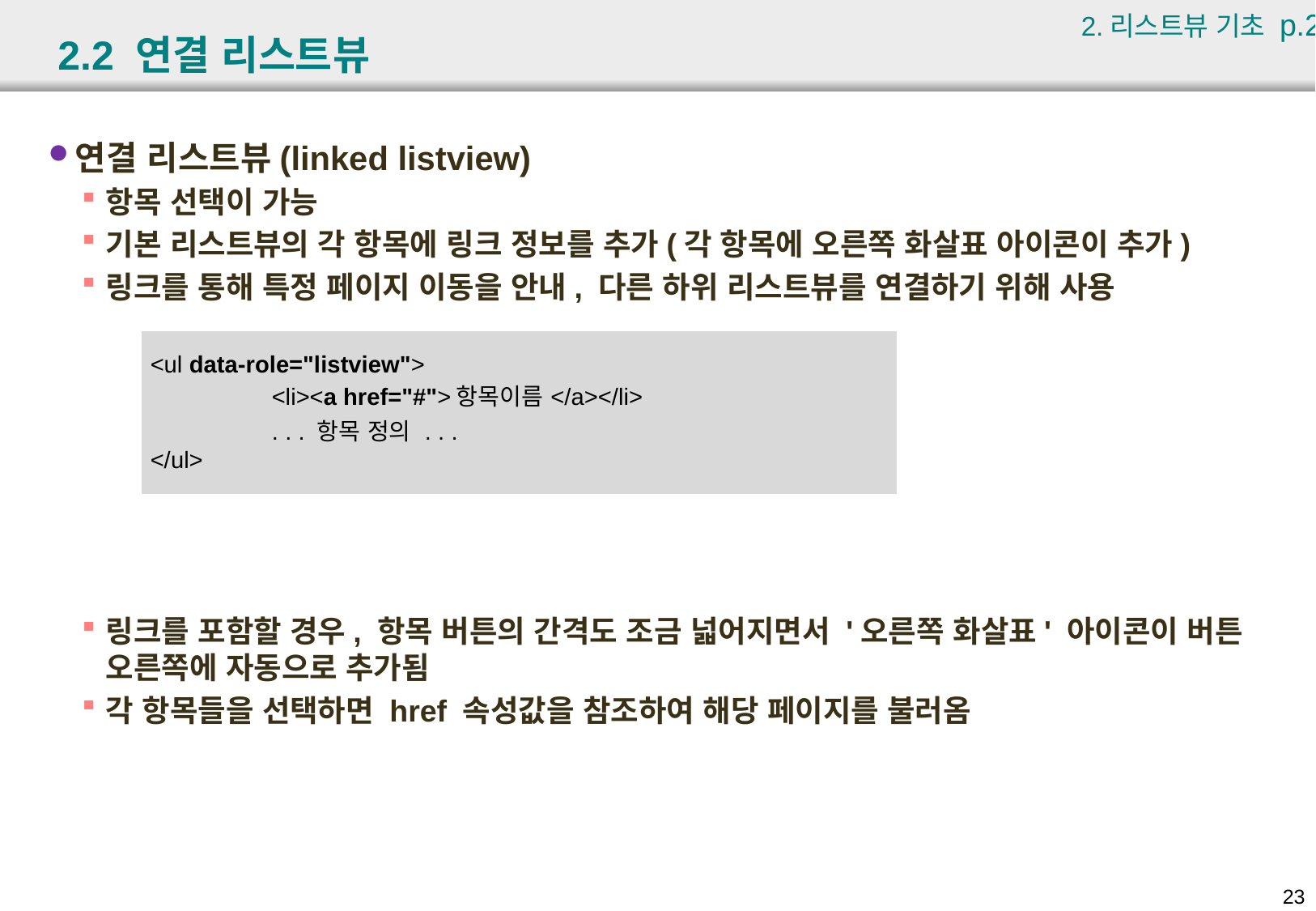

2.리스트뷰 기초 p.242
# 2.2 연결 리스트뷰
연결 리스트뷰(linked listview)
항목 선택이 가능
기본 리스트뷰의 각 항목에 링크 정보를 추가(각 항목에 오른쪽 화살표 아이콘이 추가)
링크를 통해 특정 페이지 이동을 안내, 다른 하위 리스트뷰를 연결하기 위해 사용

링크를 포함할 경우, 항목 버튼의 간격도 조금 넓어지면서 '오른쪽 화살표' 아이콘이 버튼 오른쪽에 자동으로 추가됨
각 항목들을 선택하면 href 속성값을 참조하여 해당 페이지를 불러옴

| <ul data-role="listview"> <li><a href="#">항목이름</a></li> . . . 항목 정의 . . . </ul> |
| --- |